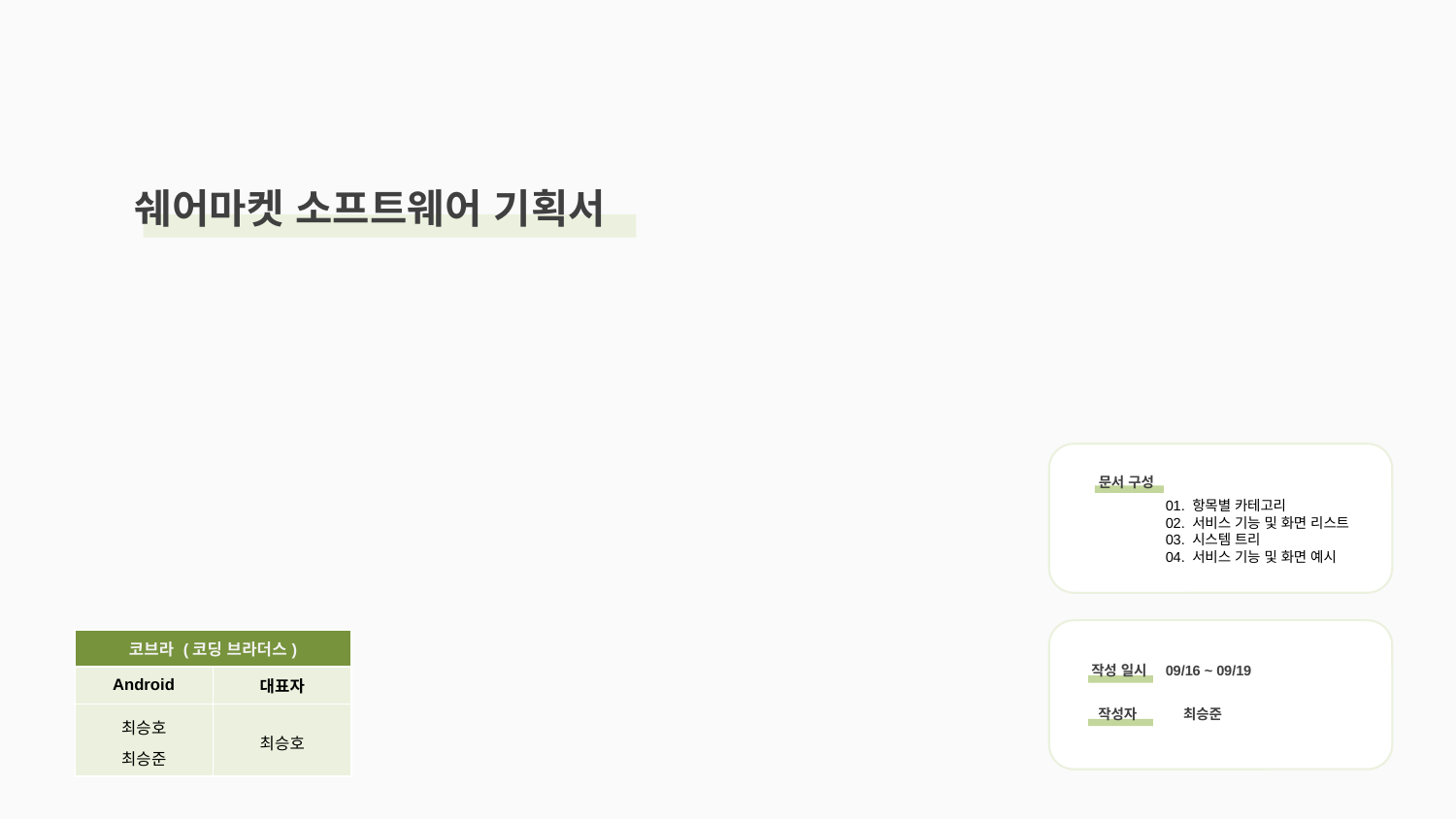

쉐어마켓 소프트웨어 기획서

문서 구성

01. 항목별 카테고리
02. 서비스 기능 및 화면 리스트
03. 시스템 트리
04. 서비스 기능 및 화면 예시

| 코브라 (코딩 브라더스) |  |
| --- | --- |
| Android | 대표자 |
| 최승호 최승준 | 최승호 |
작성 일시    09/16 ~ 09/19

작성자            최승준